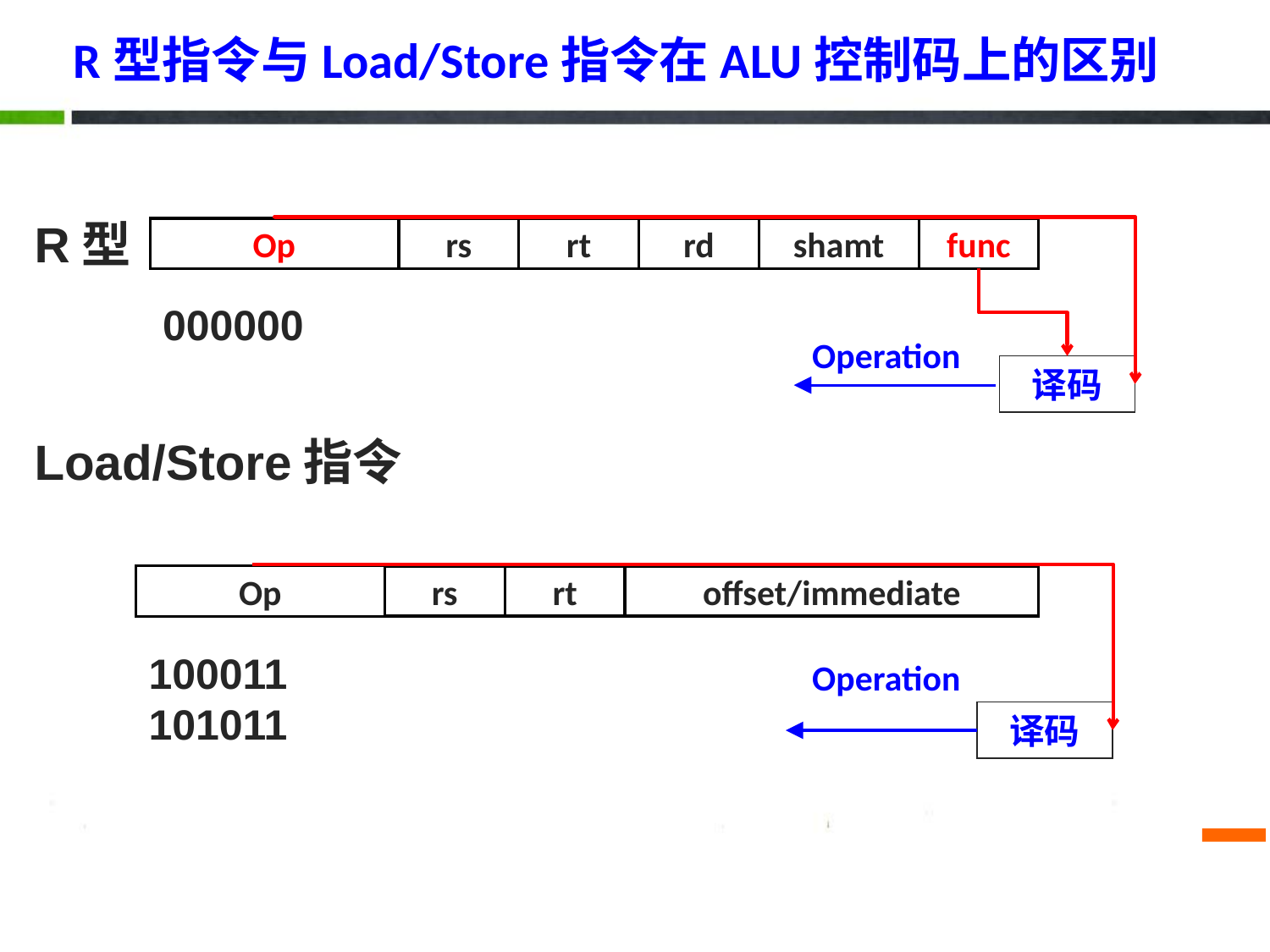

# R型指令与Load/Store指令在ALU控制码上的区别
R型
Op
rs
rt
rd
shamt
func
000000
Operation
译码
Load/Store指令
Op
rs
rt
offset/immediate
100011
101011
Operation
译码